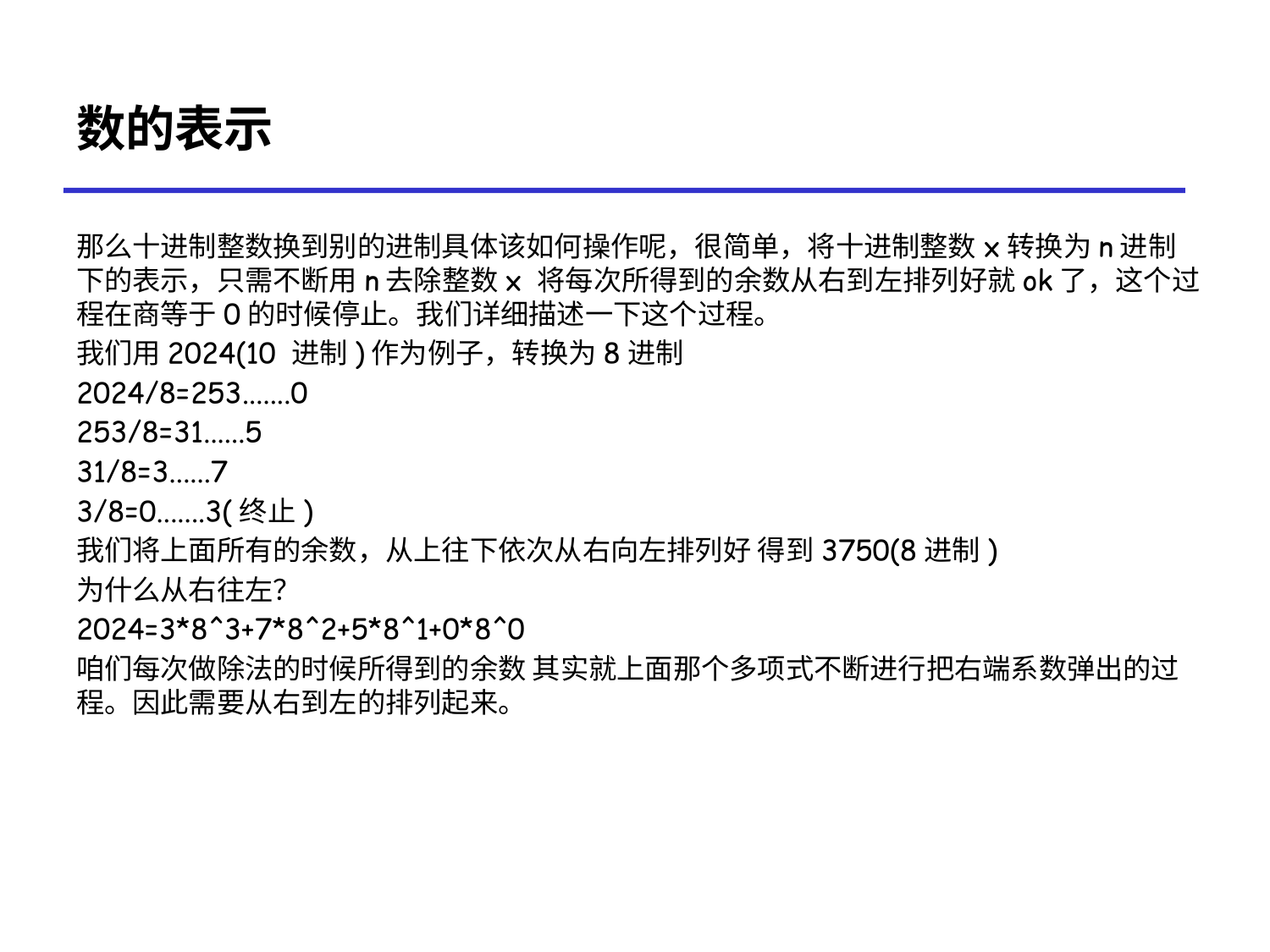

# 数的表示
那么十进制整数换到别的进制具体该如何操作呢，很简单，将十进制整数x转换为n进制下的表示，只需不断用n去除整数x 将每次所得到的余数从右到左排列好就ok了，这个过程在商等于0的时候停止。我们详细描述一下这个过程。
我们用2024(10 进制)作为例子，转换为8进制
2024/8=253.......0
253/8=31......5
31/8=3......7
3/8=0.......3(终止)
我们将上面所有的余数，从上往下依次从右向左排列好 得到3750(8进制)
为什么从右往左？
2024=3*8^3+7*8^2+5*8^1+0*8^0
咱们每次做除法的时候所得到的余数 其实就上面那个多项式不断进行把右端系数弹出的过程。因此需要从右到左的排列起来。

8